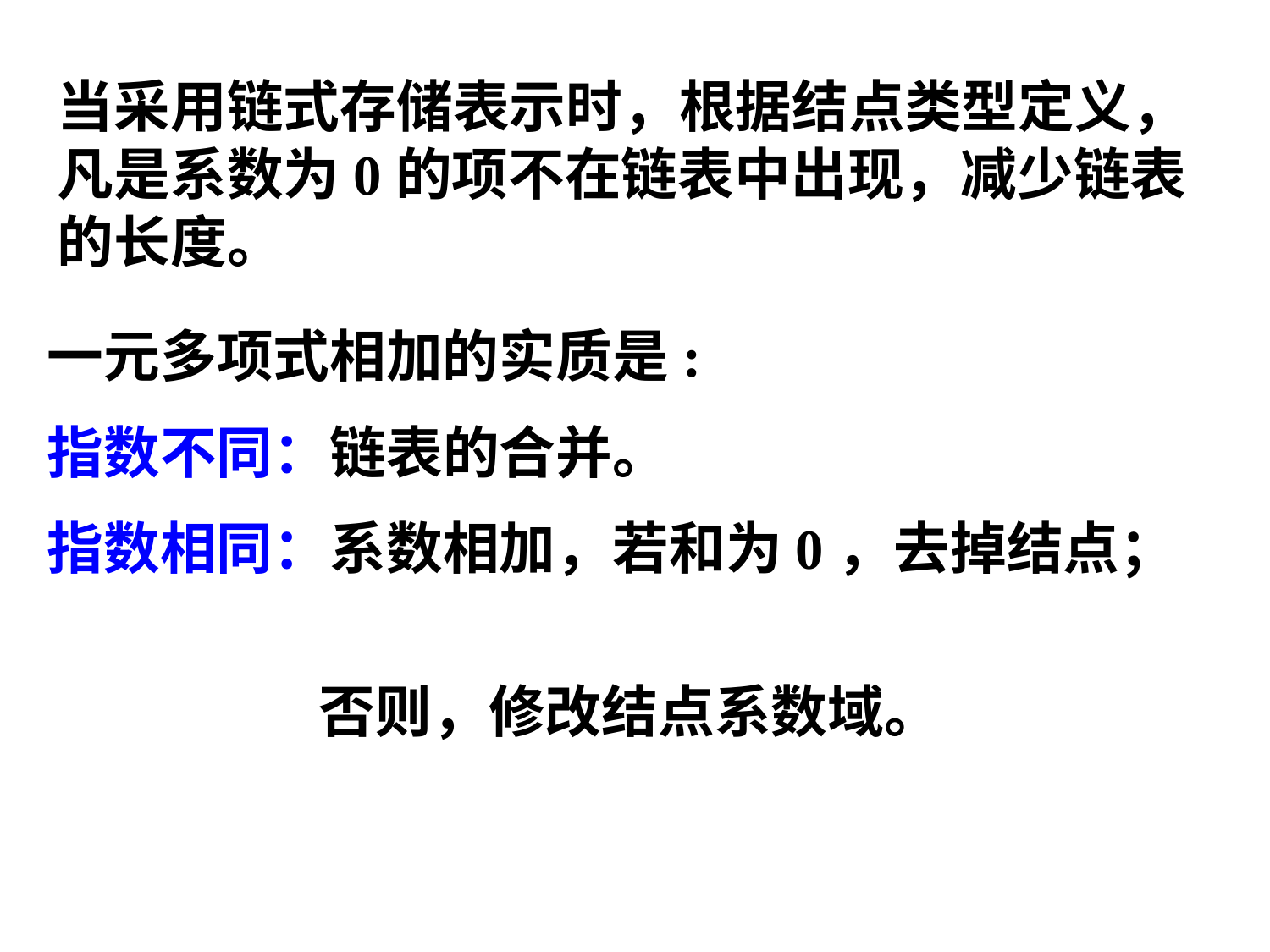

当采用链式存储表示时，根据结点类型定义，凡是系数为0的项不在链表中出现，减少链表的长度。
一元多项式相加的实质是:
指数不同：链表的合并。
指数相同：系数相加，若和为0，去掉结点；
                    否则，修改结点系数域。